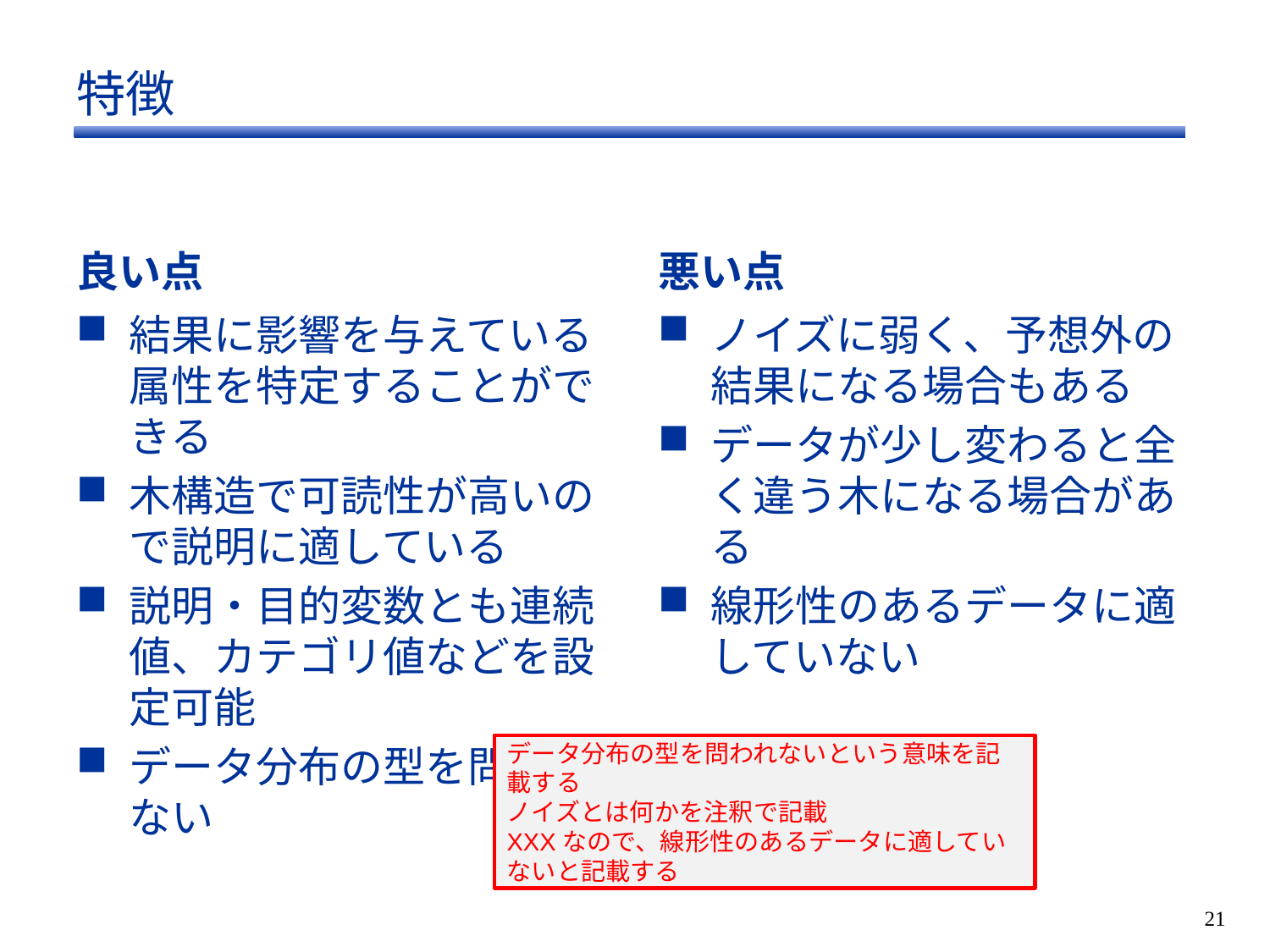

# 特徴
良い点
悪い点
結果に影響を与えている属性を特定することができる
木構造で可読性が高いので説明に適している
説明・目的変数とも連続値、カテゴリ値などを設定可能
データ分布の型を問われない

ノイズに弱く、予想外の結果になる場合もある
データが少し変わると全く違う木になる場合がある
線形性のあるデータに適していない

データ分布の型を問われないという意味を記載する
ノイズとは何かを注釈で記載
XXXなので、線形性のあるデータに適していないと記載する